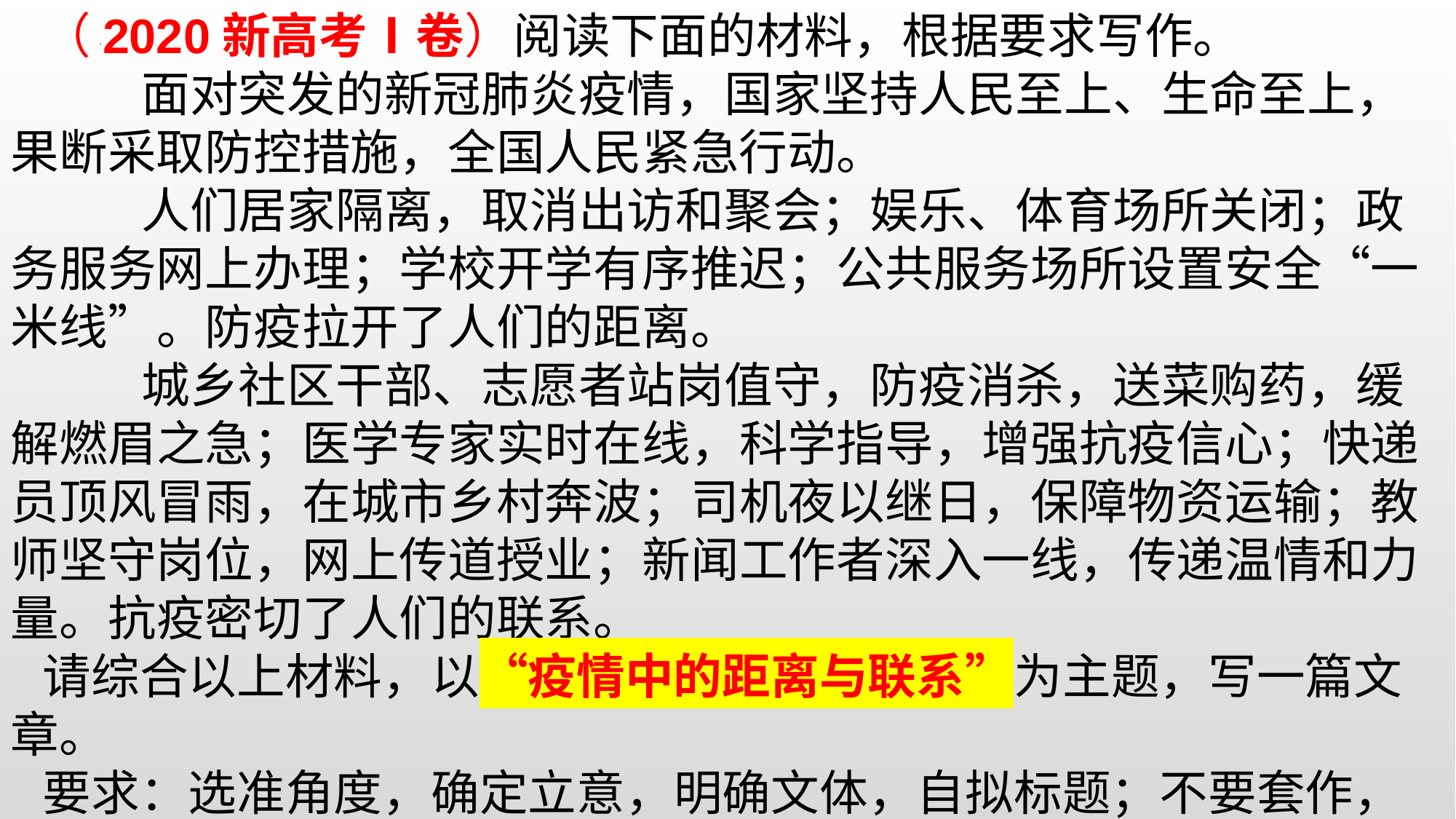

（2020新高考Ⅰ卷）阅读下面的材料，根据要求写作。
        面对突发的新冠肺炎疫情，国家坚持人民至上、生命至上，果断采取防控措施，全国人民紧急行动。
        人们居家隔离，取消出访和聚会；娱乐、体育场所关闭；政务服务网上办理；学校开学有序推迟；公共服务场所设置安全“一米线”。防疫拉开了人们的距离。
        城乡社区干部、志愿者站岗值守，防疫消杀，送菜购药，缓解燃眉之急；医学专家实时在线，科学指导，增强抗疫信心；快递员顶风冒雨，在城市乡村奔波；司机夜以继日，保障物资运输；教师坚守岗位，网上传道授业；新闻工作者深入一线，传递温情和力量。抗疫密切了人们的联系。
请综合以上材料，以“疫情中的距离与联系”为主题，写一篇文章。要求：选准角度，确定立意，明确文体，自拟标题；不要套作，不得抄袭；不得泄露个人信息；不少于800字。